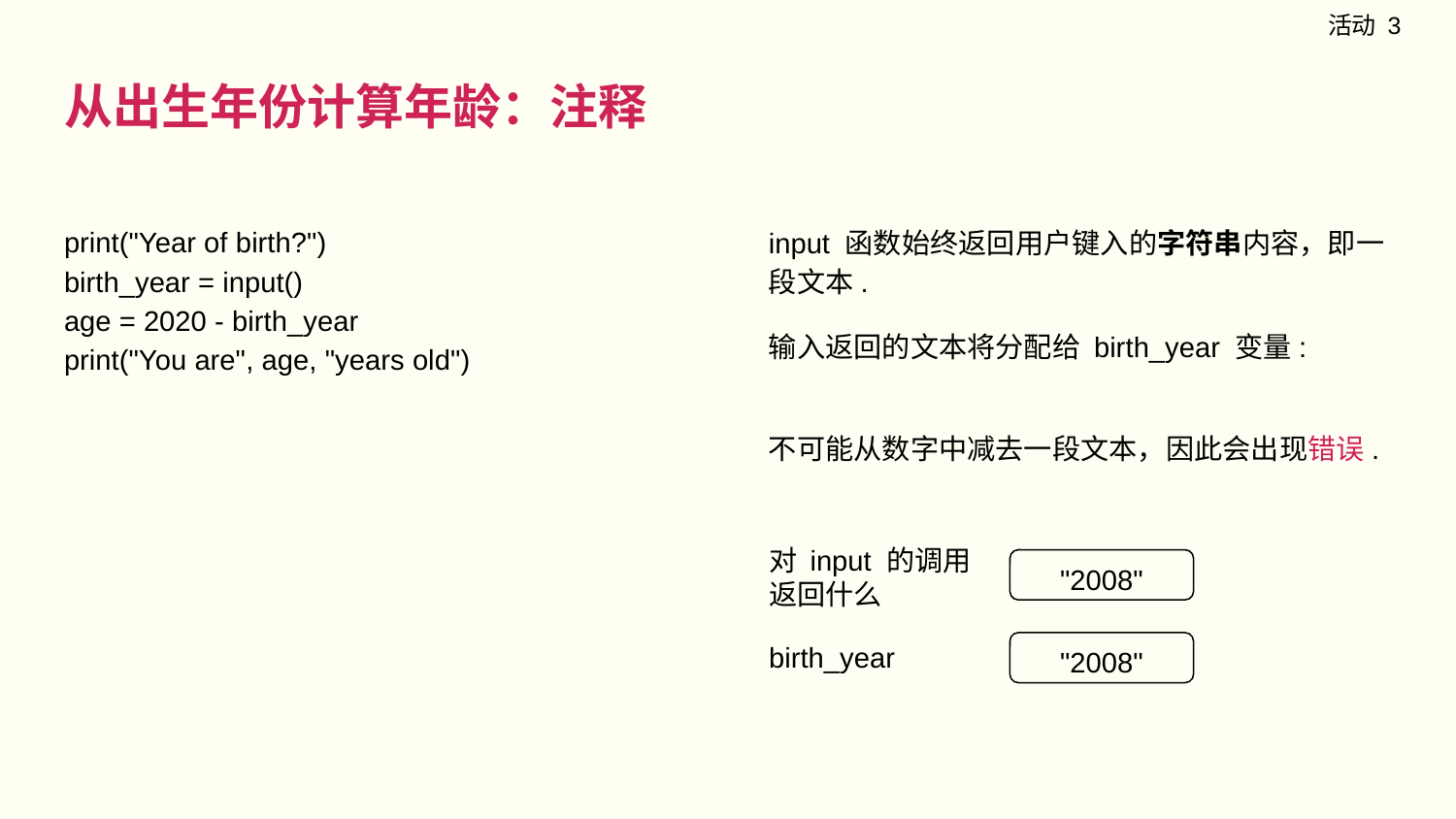

活动 3
从出生年份计算年龄：注释
print("Year of birth?")
birth_year = input()
age = 2020 - birth_year
print("You are", age, "years old")
input 函数始终返回用户键入的字符串内容，即一段文本.
输入返回的文本将分配给 birth_year 变量:
不可能从数字中减去一段文本，因此会出现错误.
对 input 的调用返回什么
"2008"
birth_year
"2008"